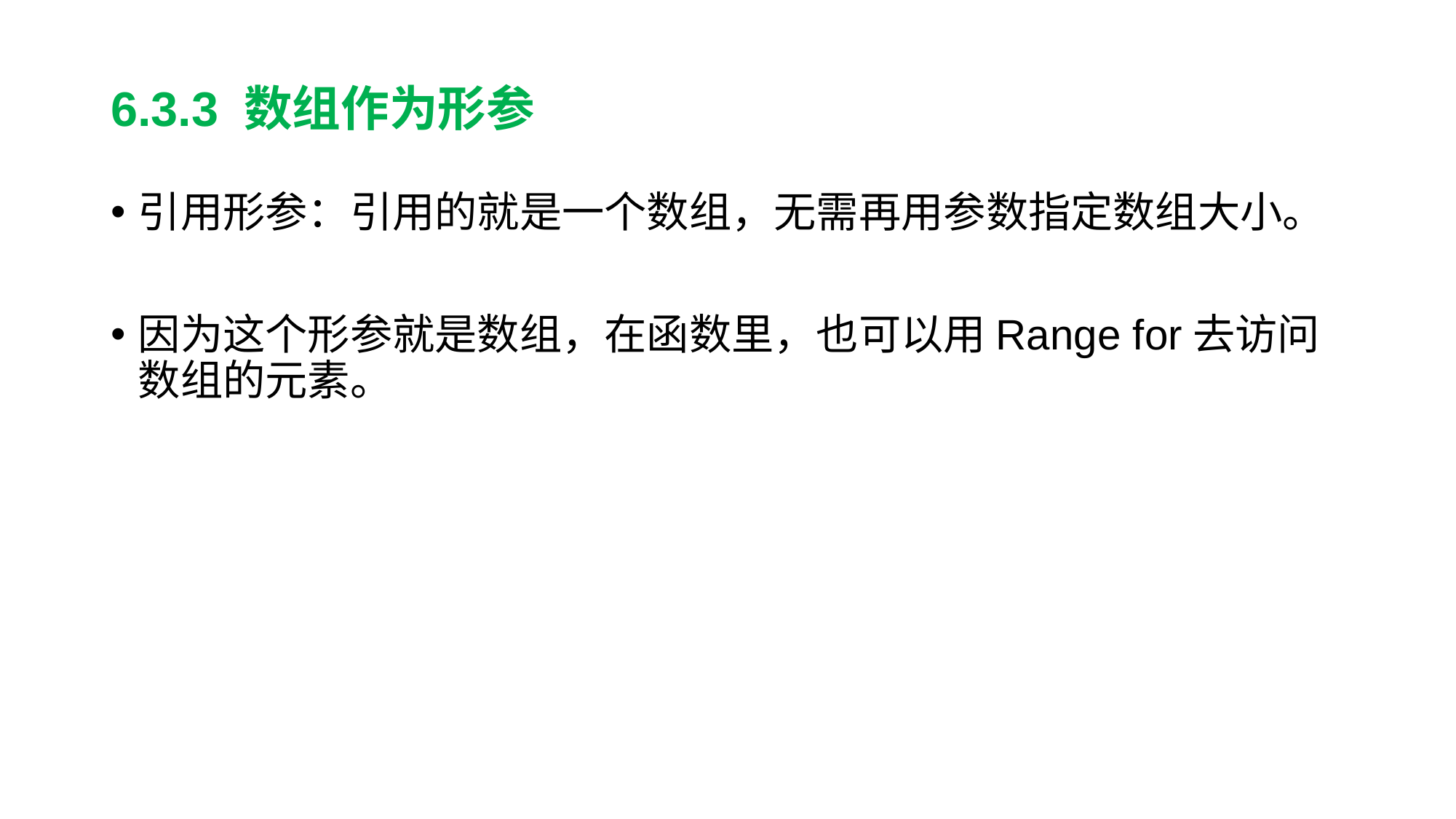

# 6.3.3 数组作为形参
引用形参：引用的就是一个数组，无需再用参数指定数组大小。

因为这个形参就是数组，在函数里，也可以用Range for去访问数组的元素。